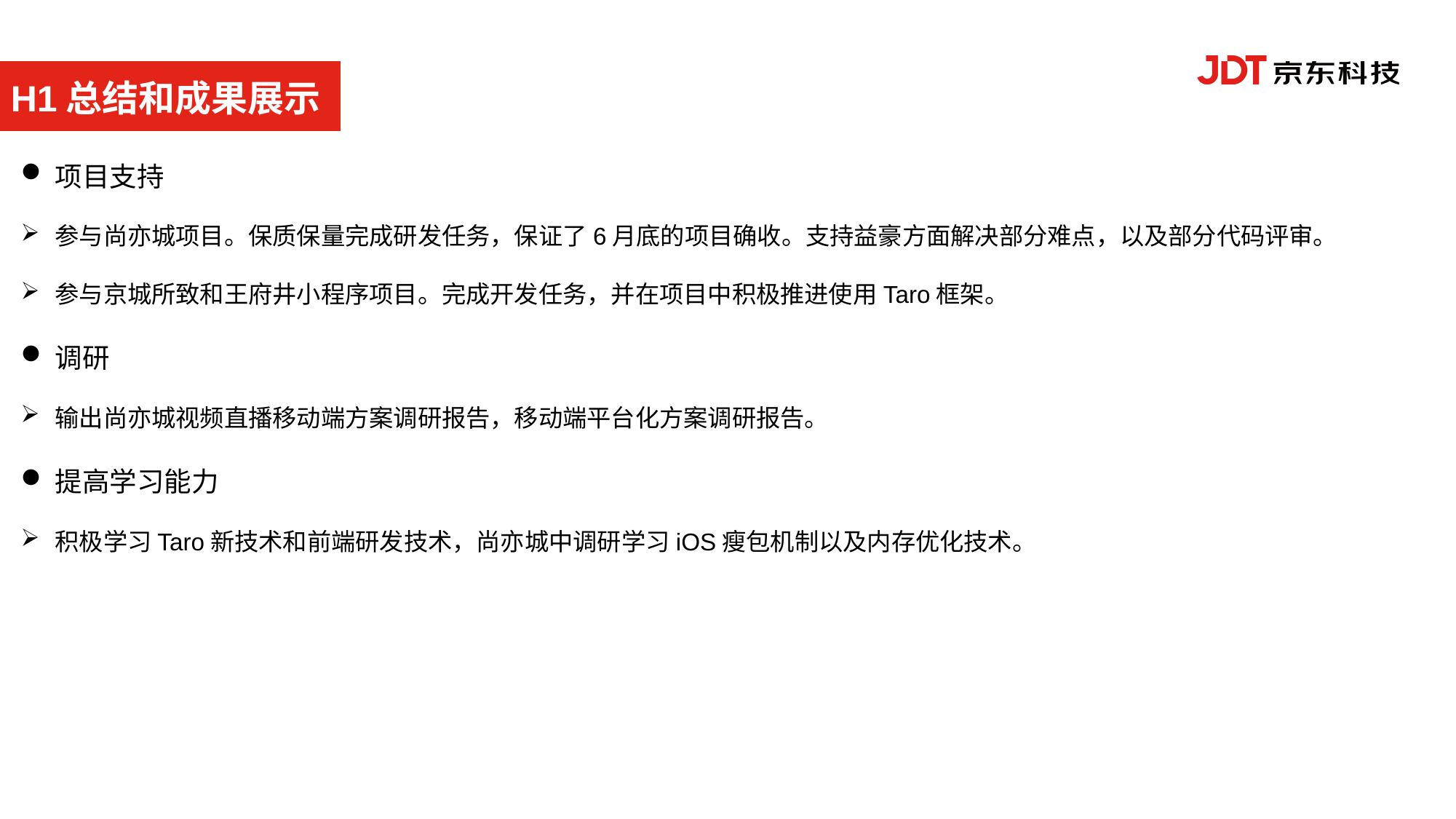

H1总结和成果展示
项目支持
参与尚亦城项目。保质保量完成研发任务，保证了6月底的项目确收。支持益豪方面解决部分难点，以及部分代码评审。
参与京城所致和王府井小程序项目。完成开发任务，并在项目中积极推进使用Taro框架。
调研
输出尚亦城视频直播移动端方案调研报告，移动端平台化方案调研报告。
提高学习能力
积极学习Taro新技术和前端研发技术，尚亦城中调研学习iOS瘦包机制以及内存优化技术。